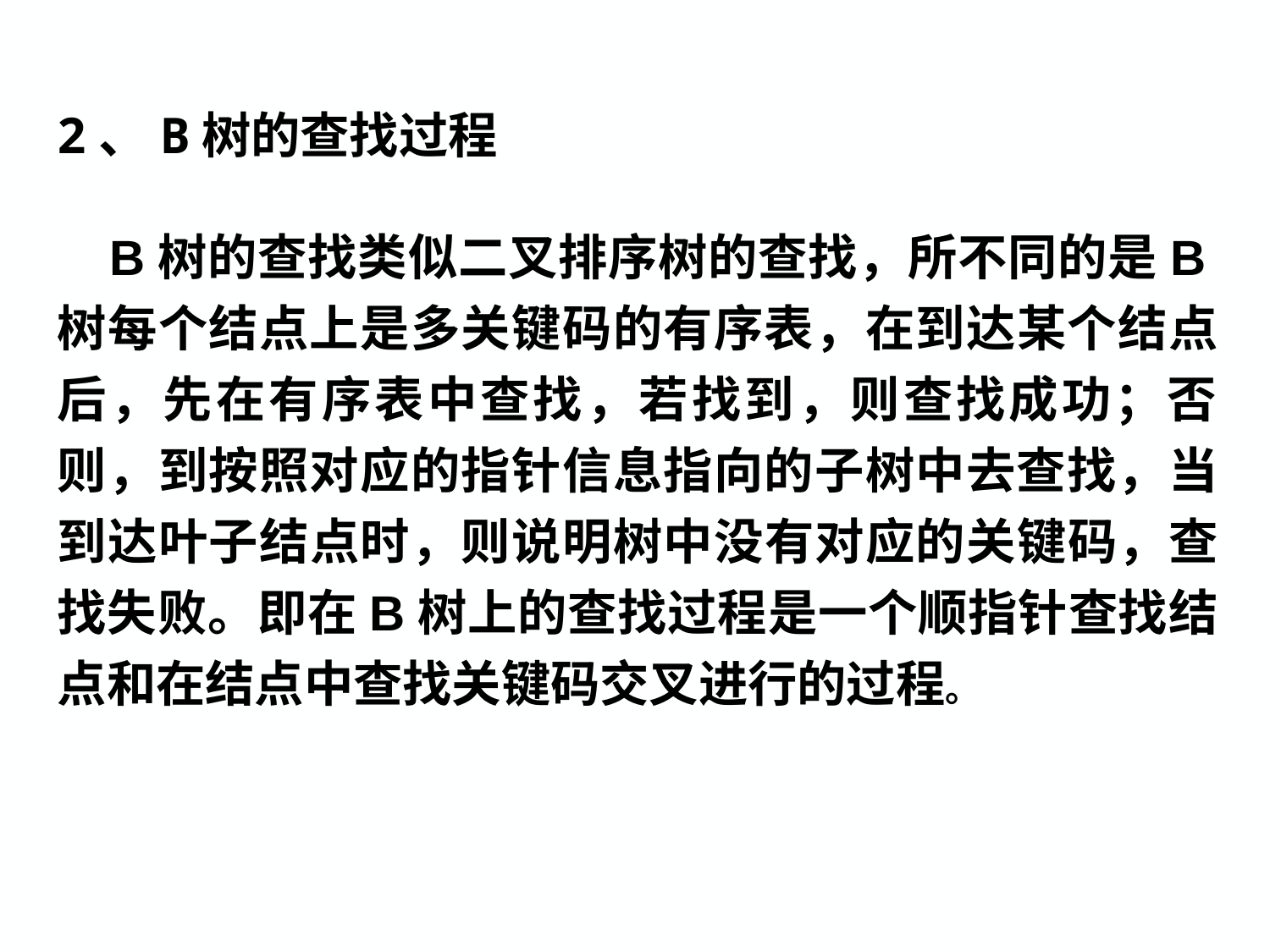

2、B树的查找过程

     B树的查找类似二叉排序树的查找，所不同的是B树每个结点上是多关键码的有序表，在到达某个结点后，先在有序表中查找，若找到，则查找成功；否则，到按照对应的指针信息指向的子树中去查找，当到达叶子结点时，则说明树中没有对应的关键码，查找失败。即在B树上的查找过程是一个顺指针查找结点和在结点中查找关键码交叉进行的过程。